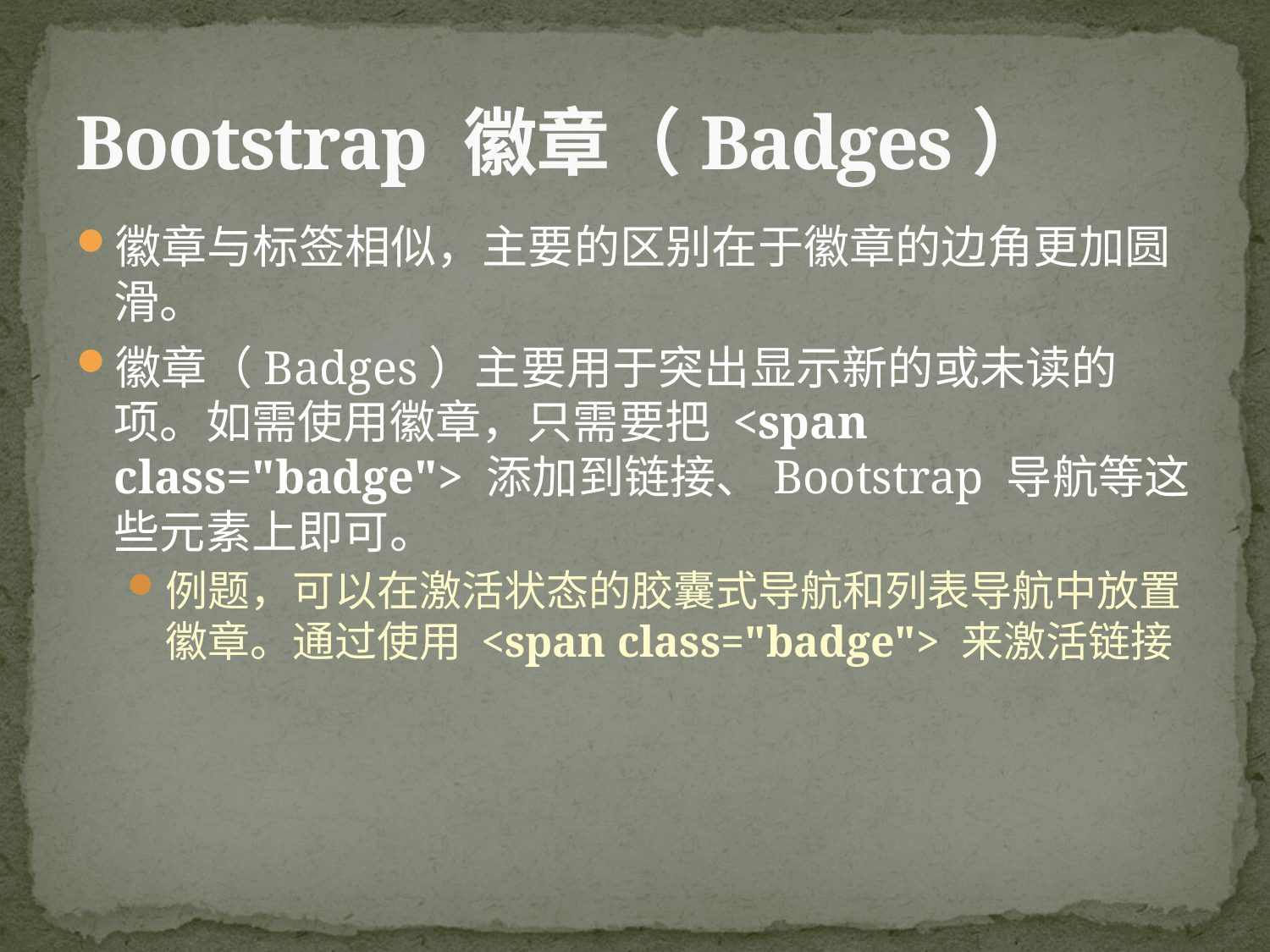

# Bootstrap 徽章（Badges）
徽章与标签相似，主要的区别在于徽章的边角更加圆滑。
徽章（Badges）主要用于突出显示新的或未读的项。如需使用徽章，只需要把 <span class="badge"> 添加到链接、Bootstrap 导航等这些元素上即可。
例题，可以在激活状态的胶囊式导航和列表导航中放置徽章。通过使用 <span class="badge"> 来激活链接